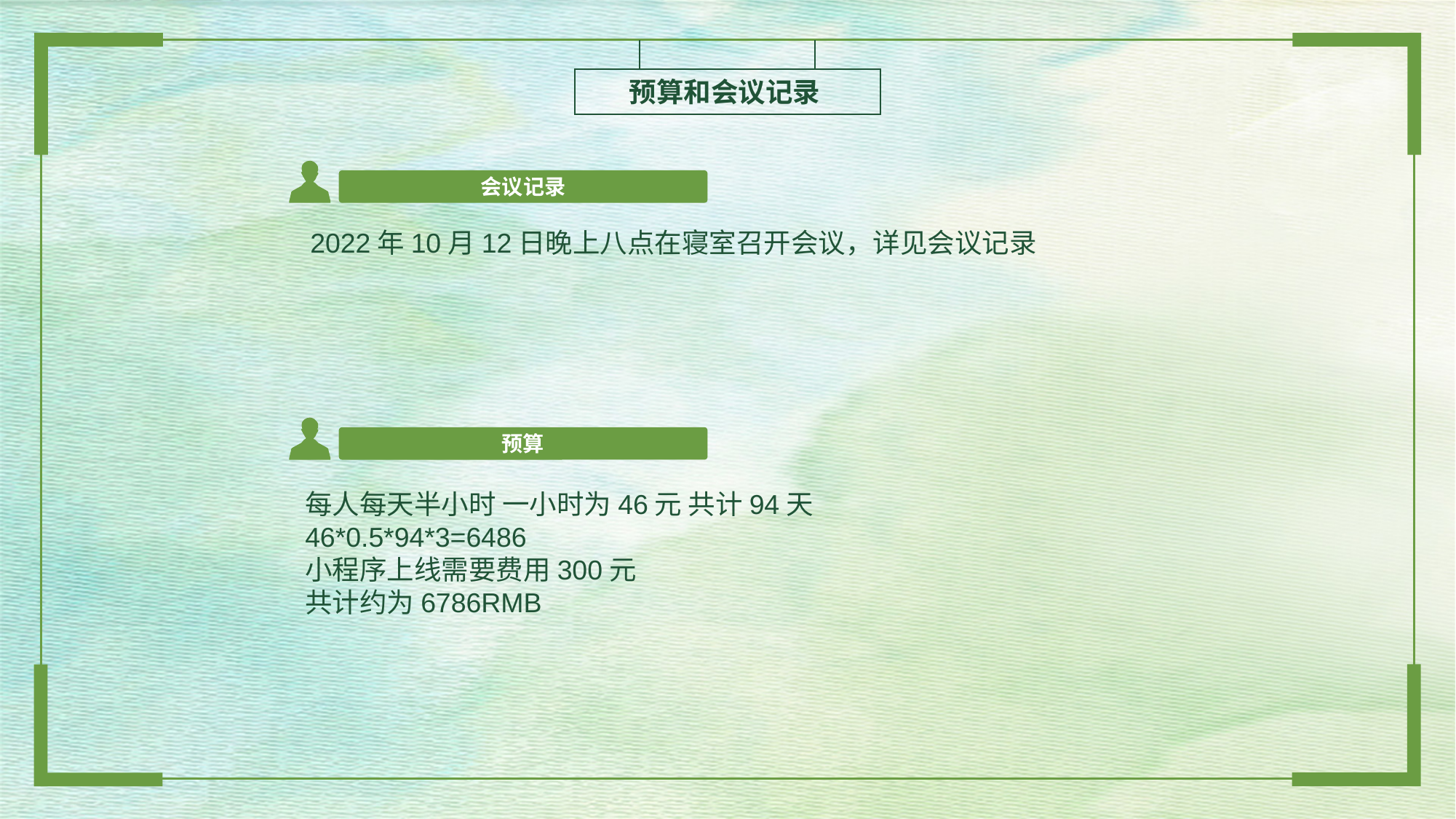

预算和会议记录

会议记录
2022年10月12日晚上八点在寝室召开会议，详见会议记录

预算
每人每天半小时 一小时为46元 共计94天
46*0.5*94*3=6486
小程序上线需要费用300元
共计约为6786RMB